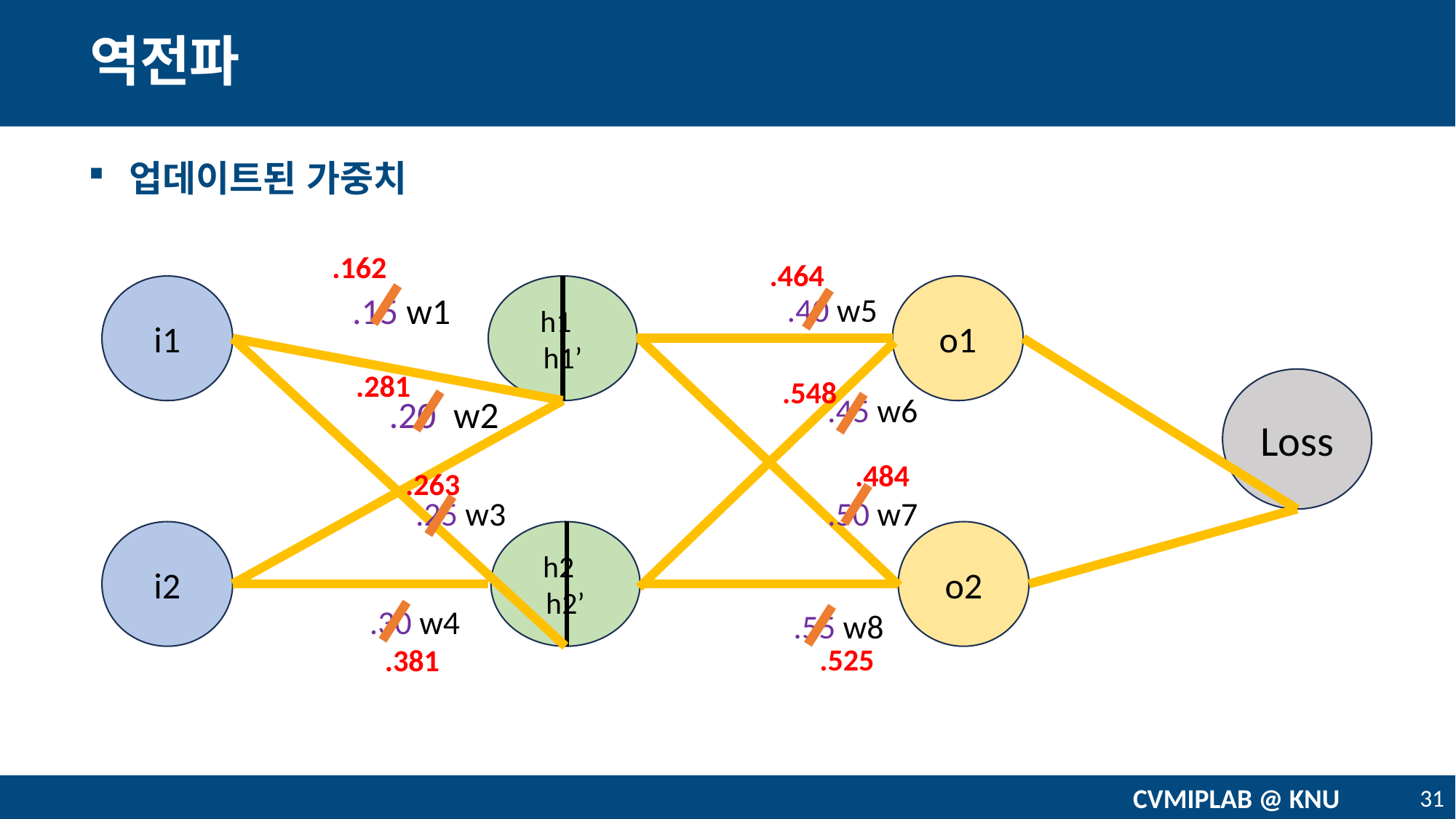

# 역전파
업데이트된 가중치
.162
.464
o1
i1
h1   h1’
.40 w5
.15 w1
.281

.548
Loss
.45 w6
.20  w2
.484
.263
.25 w3
.50 w7
o2
h2   h2’
i2
.30 w4
.55 w8
.525
.381
CVMIPLAB @ KNU
31